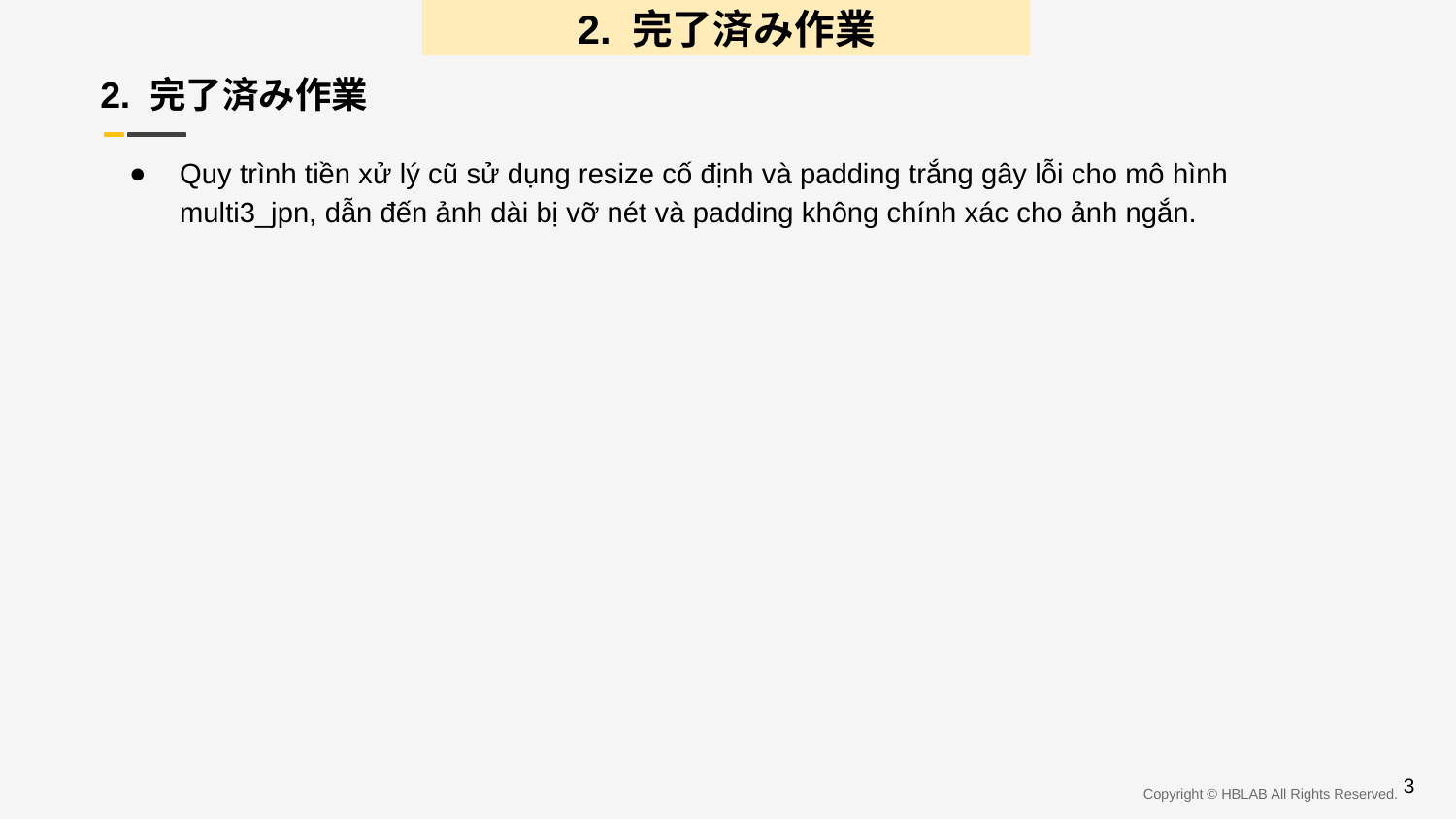

2. 完了済み作業
2. 完了済み作業
Quy trình tiền xử lý cũ sử dụng resize cố định và padding trắng gây lỗi cho mô hình multi3_jpn, dẫn đến ảnh dài bị vỡ nét và padding không chính xác cho ảnh ngắn.
3